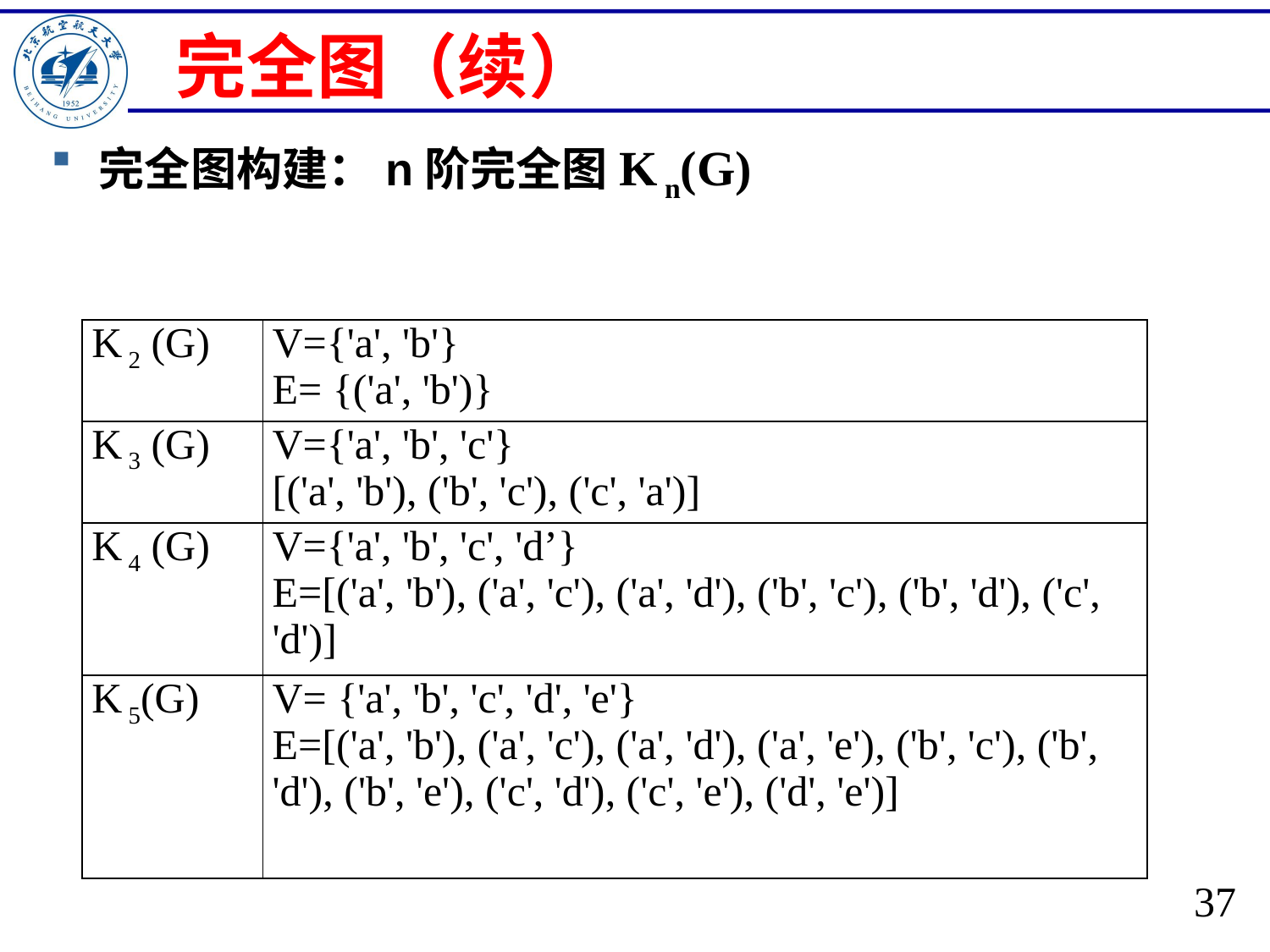

# 完全图（续）
完全图构建：n阶完全图K n(G)

| K 2 (G) | V={'a', 'b'} E= {('a', 'b')} |
| --- | --- |
| K 3 (G) | V={'a', 'b', 'c'} [('a', 'b'), ('b', 'c'), ('c', 'a')] |
| K 4 (G) | V={'a', 'b', 'c', 'd’} E=[('a', 'b'), ('a', 'c'), ('a', 'd'), ('b', 'c'), ('b', 'd'), ('c', 'd')] |
| K 5(G) | V= {'a', 'b', 'c', 'd', 'e'} E=[('a', 'b'), ('a', 'c'), ('a', 'd'), ('a', 'e'), ('b', 'c'), ('b', 'd'), ('b', 'e'), ('c', 'd'), ('c', 'e'), ('d', 'e')] |